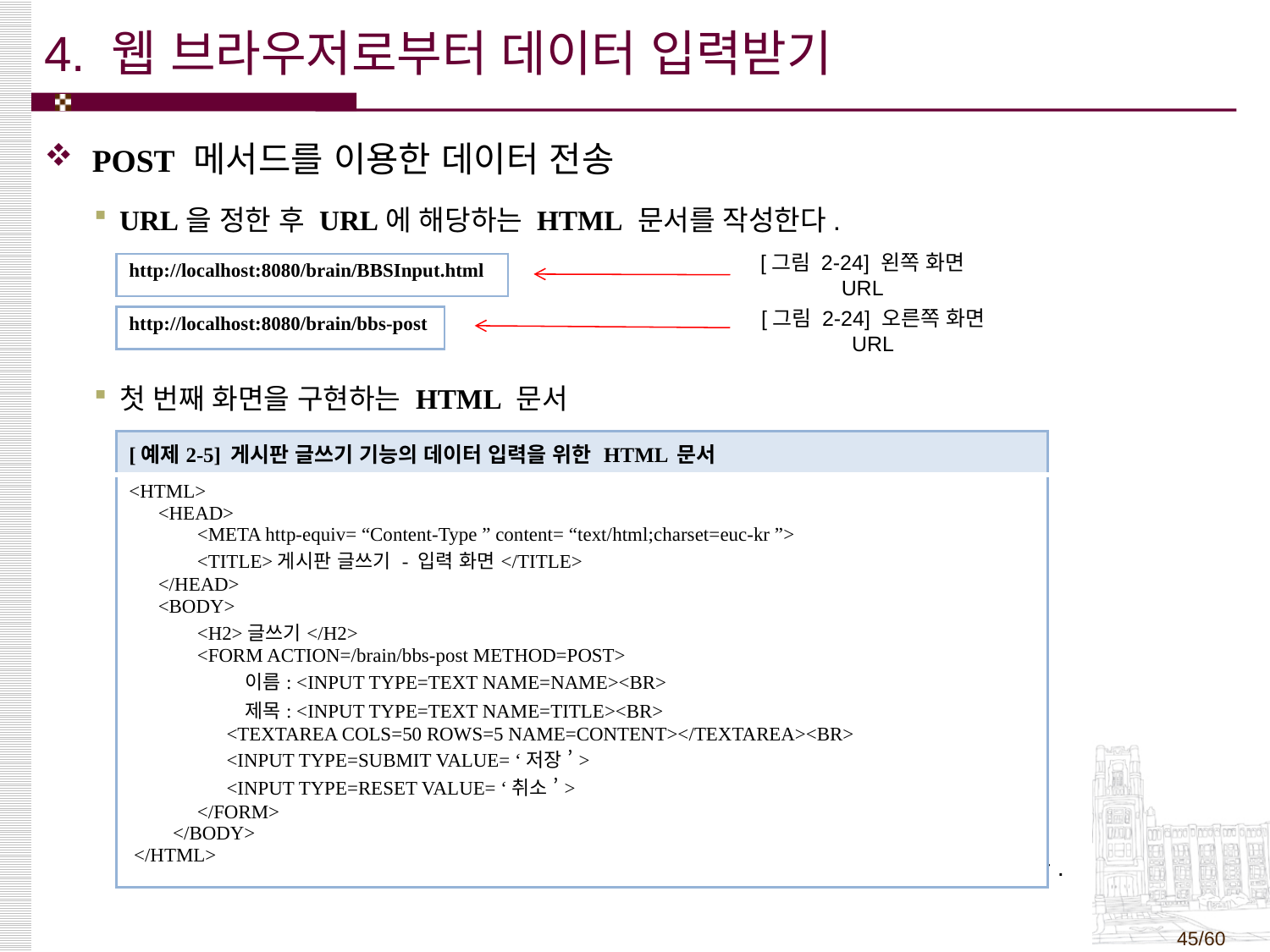

# 4. 웹 브라우저로부터 데이터 입력받기
POST 메서드를 이용한 데이터 전송
URL을 정한 후 URL에 해당하는 HTML 문서를 작성한다.

첫 번째 화면을 구현하는 HTML 문서

이 예제를 톰캣의 webapps\brain 디렉터리에 BBSInput.html라는 이름으로 저장한다.

| http://localhost:8080/brain/BBSInput.html |
| --- |
[그림 2-24] 왼쪽 화면 URL
| http://localhost:8080/brain/bbs-post |
| --- |
[그림 2-24] 오른쪽 화면 URL
| [예제2-5] 게시판 글쓰기 기능의 데이터 입력을 위한 HTML 문서 |
| --- |
| <HTML> <HEAD> <META http-equiv= “Content-Type ” content= “text/html;charset=euc-kr ”> <TITLE>게시판 글쓰기 - 입력 화면</TITLE> </HEAD> <BODY> <H2>글쓰기</H2> <FORM ACTION=/brain/bbs-post METHOD=POST> 이름: <INPUT TYPE=TEXT NAME=NAME><BR> 제목: <INPUT TYPE=TEXT NAME=TITLE><BR> <TEXTAREA COLS=50 ROWS=5 NAME=CONTENT></TEXTAREA><BR> <INPUT TYPE=SUBMIT VALUE= ‘저장 ’> <INPUT TYPE=RESET VALUE= ‘취소 ’> </FORM> </BODY> </HTML> |